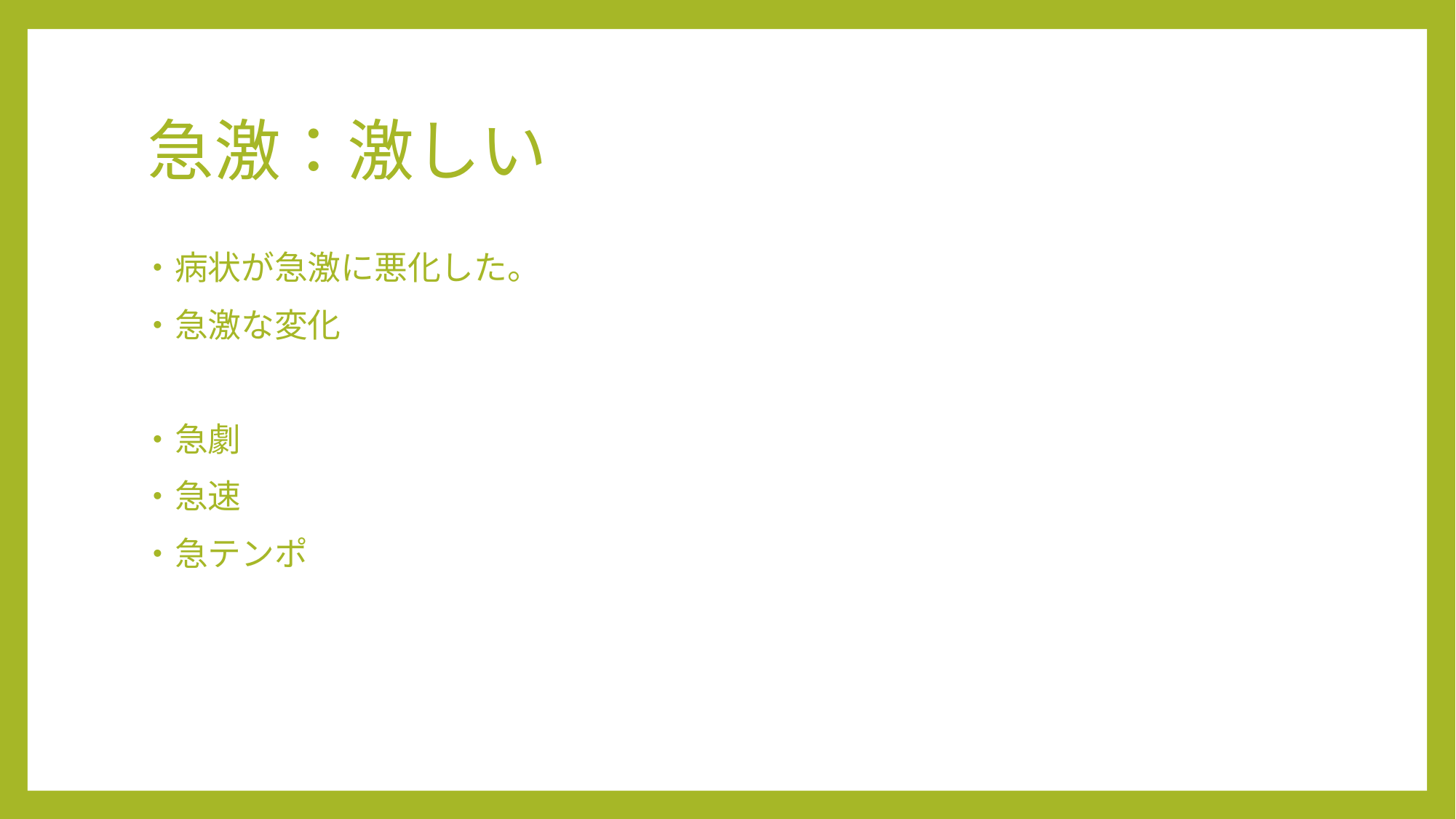

# 急激：激しい
病状が急激に悪化した。
急激な変化

急劇
急速
急テンポ